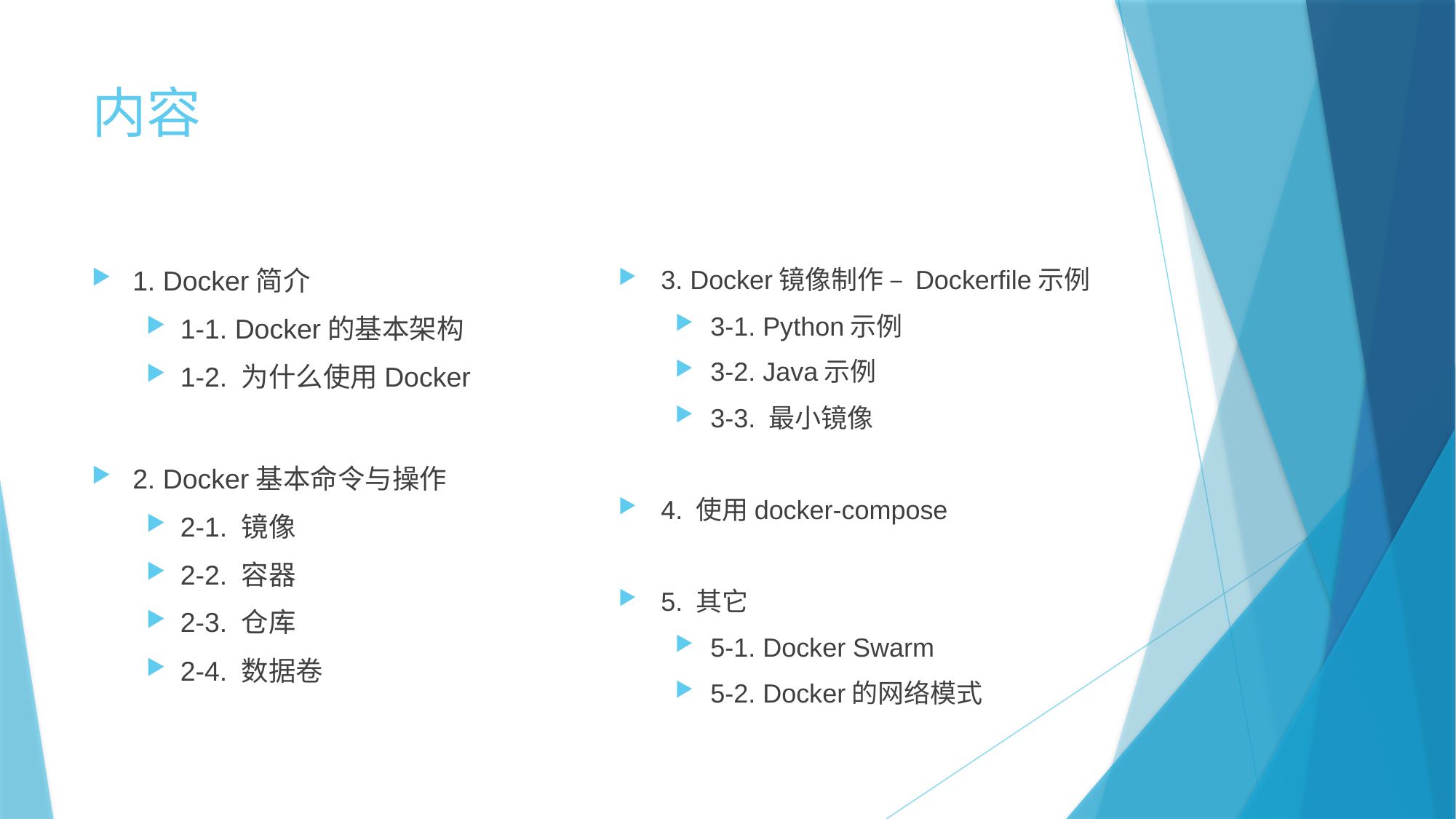

# 内容
1. Docker简介
1-1. Docker的基本架构
1-2. 为什么使用Docker

2. Docker基本命令与操作
2-1. 镜像
2-2. 容器
2-3. 仓库
2-4. 数据卷
3. Docker镜像制作 – Dockerfile示例
3-1. Python示例
3-2. Java示例
3-3. 最小镜像

4. 使用docker-compose

5. 其它
5-1. Docker Swarm
5-2. Docker的网络模式